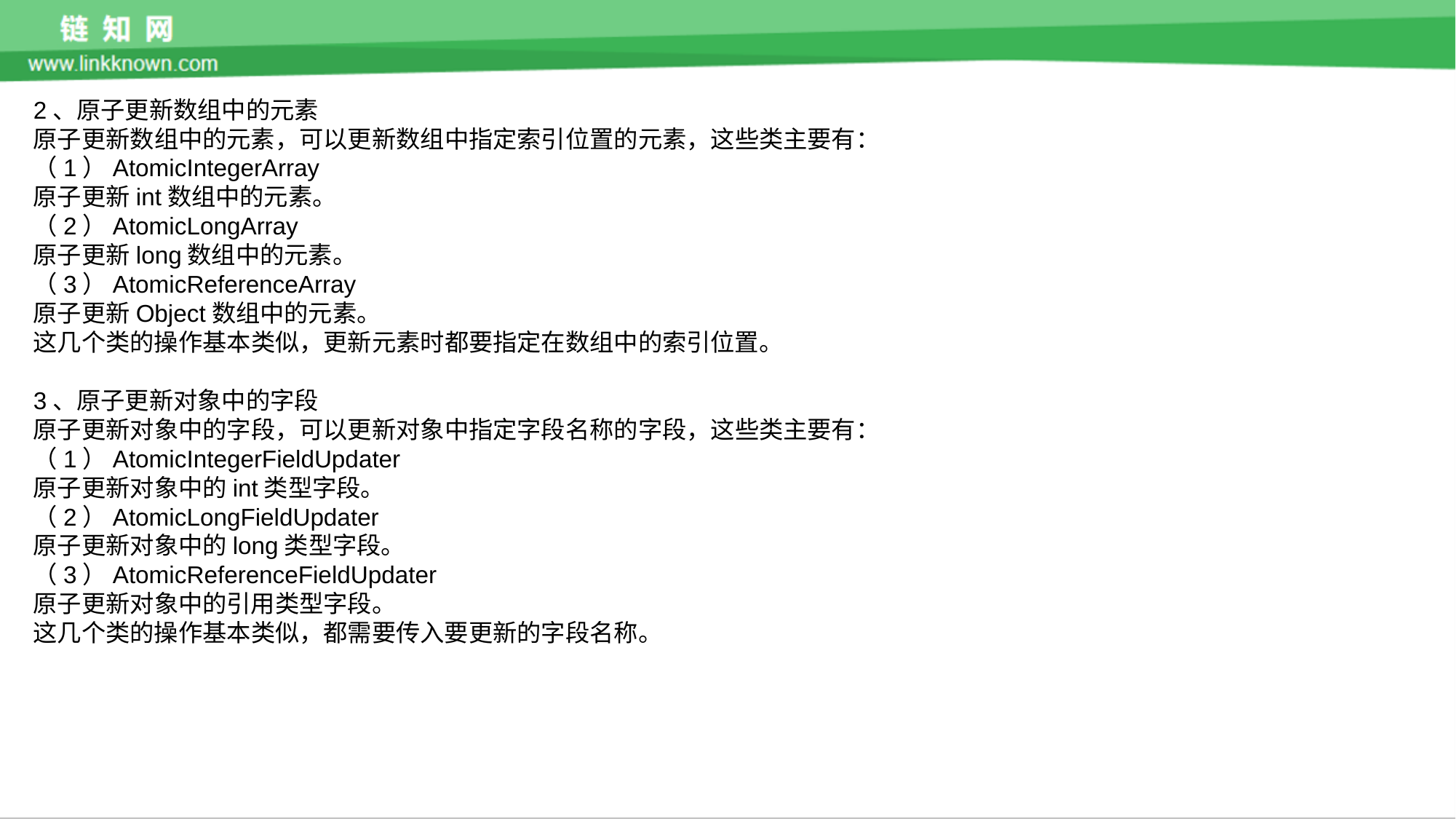

2、原子更新数组中的元素
原子更新数组中的元素，可以更新数组中指定索引位置的元素，这些类主要有：
（1）AtomicIntegerArray
原子更新int数组中的元素。
（2）AtomicLongArray
原子更新long数组中的元素。
（3）AtomicReferenceArray
原子更新Object数组中的元素。
这几个类的操作基本类似，更新元素时都要指定在数组中的索引位置。

3、原子更新对象中的字段
原子更新对象中的字段，可以更新对象中指定字段名称的字段，这些类主要有：
（1）AtomicIntegerFieldUpdater
原子更新对象中的int类型字段。
（2）AtomicLongFieldUpdater
原子更新对象中的long类型字段。
（3）AtomicReferenceFieldUpdater
原子更新对象中的引用类型字段。
这几个类的操作基本类似，都需要传入要更新的字段名称。